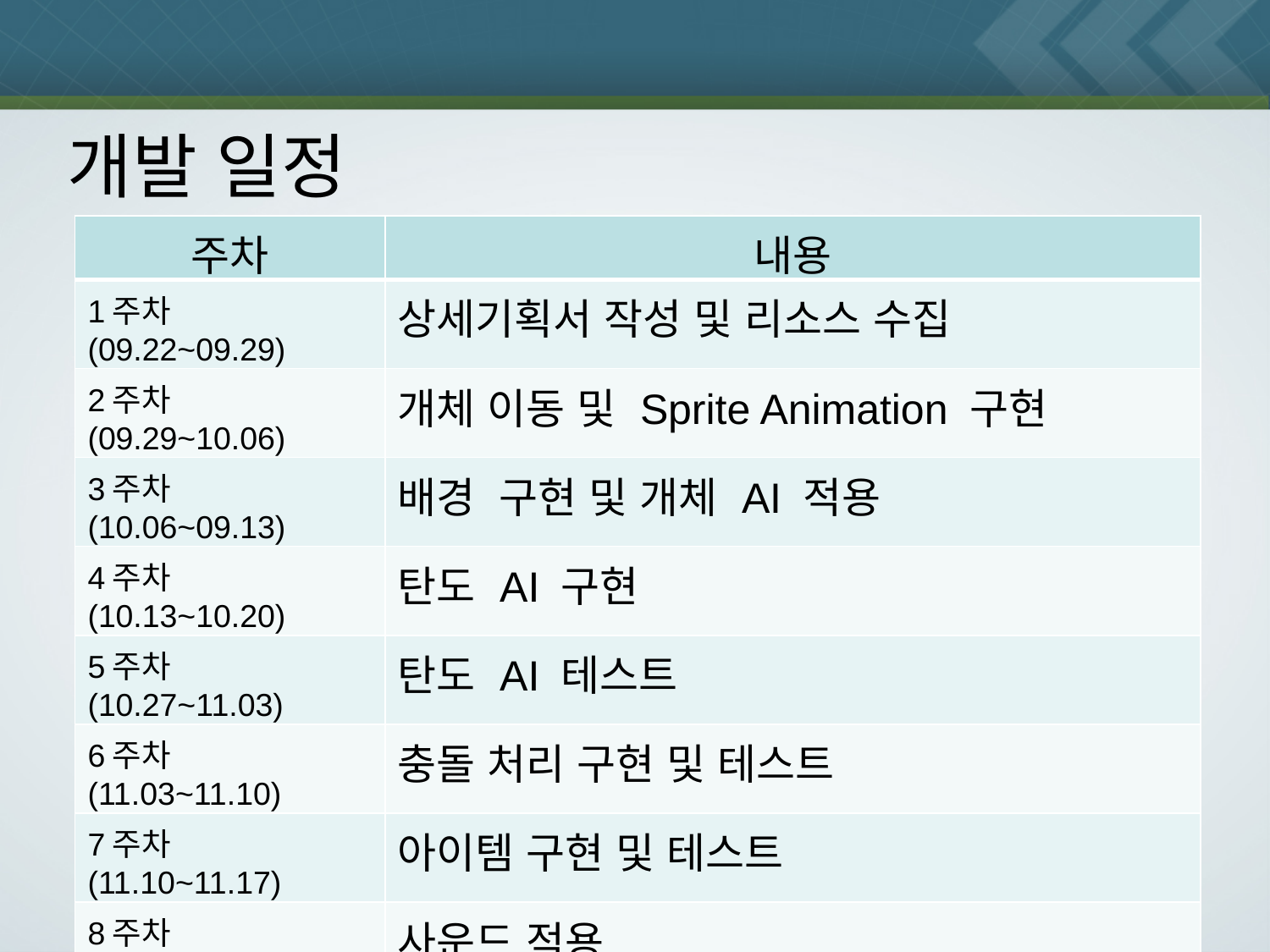

개발 일정
| 주차 | 내용 |
| --- | --- |
| 1주차(09.22~09.29) | 상세기획서 작성 및 리소스 수집 |
| 2주차(09.29~10.06) | 개체 이동 및 Sprite Animation 구현 |
| 3주차(10.06~09.13) | 배경 구현 및 개체 AI 적용 |
| 4주차(10.13~10.20) | 탄도 AI 구현 |
| 5주차(10.27~11.03) | 탄도 AI 테스트 |
| 6주차(11.03~11.10) | 충돌 처리 구현 및 테스트 |
| 7주차(11.10~11.17) | 아이템 구현 및 테스트 |
| 8주차(11.17~11.24) | 사운드 적용 |
| 9주차(11.24~12.01) | UI 구현 |
| 10주차(12.01~12.08) | 최종 테스트 및 버그 확인 |